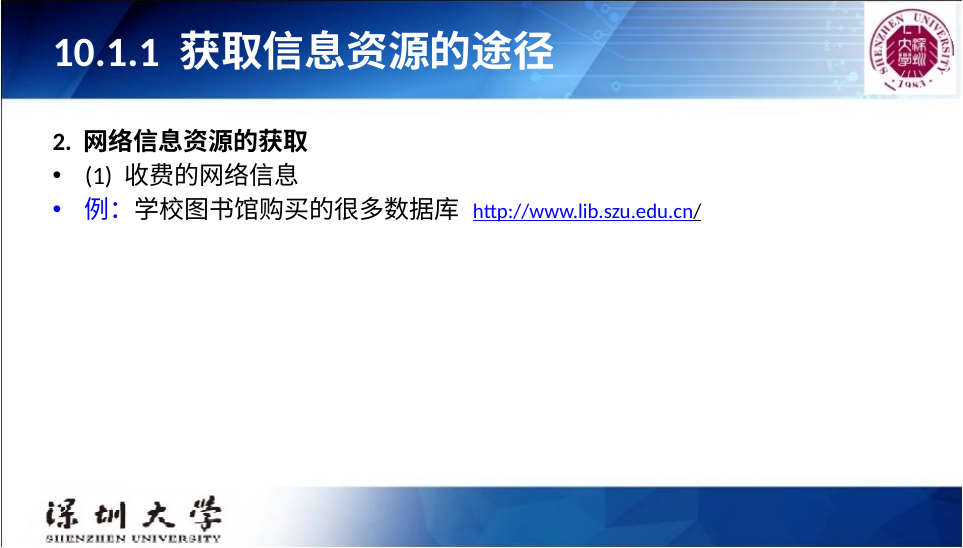

# 10.1.1 获取信息资源的途径
2. 网络信息资源的获取
(1) 收费的网络信息
例：学校图书馆购买的很多数据库 http://www.lib.szu.edu.cn/
339